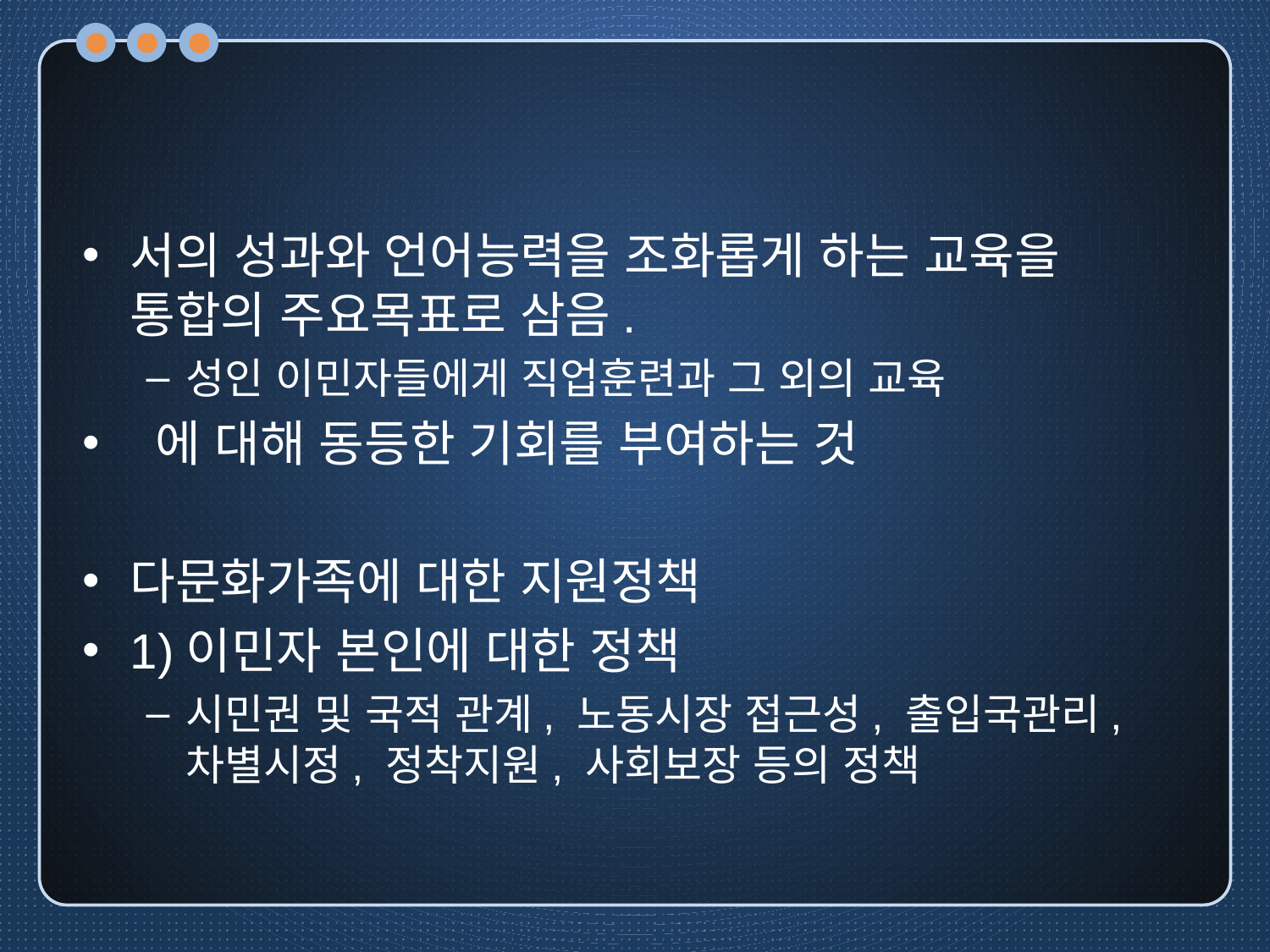

#
서의 성과와 언어능력을 조화롭게 하는 교육을 통합의 주요목표로 삼음.
성인 이민자들에게 직업훈련과 그 외의 교육
 에 대해 동등한 기회를 부여하는 것

다문화가족에 대한 지원정책
1)이민자 본인에 대한 정책
시민권 및 국적 관계, 노동시장 접근성, 출입국관리, 차별시정, 정착지원, 사회보장 등의 정책